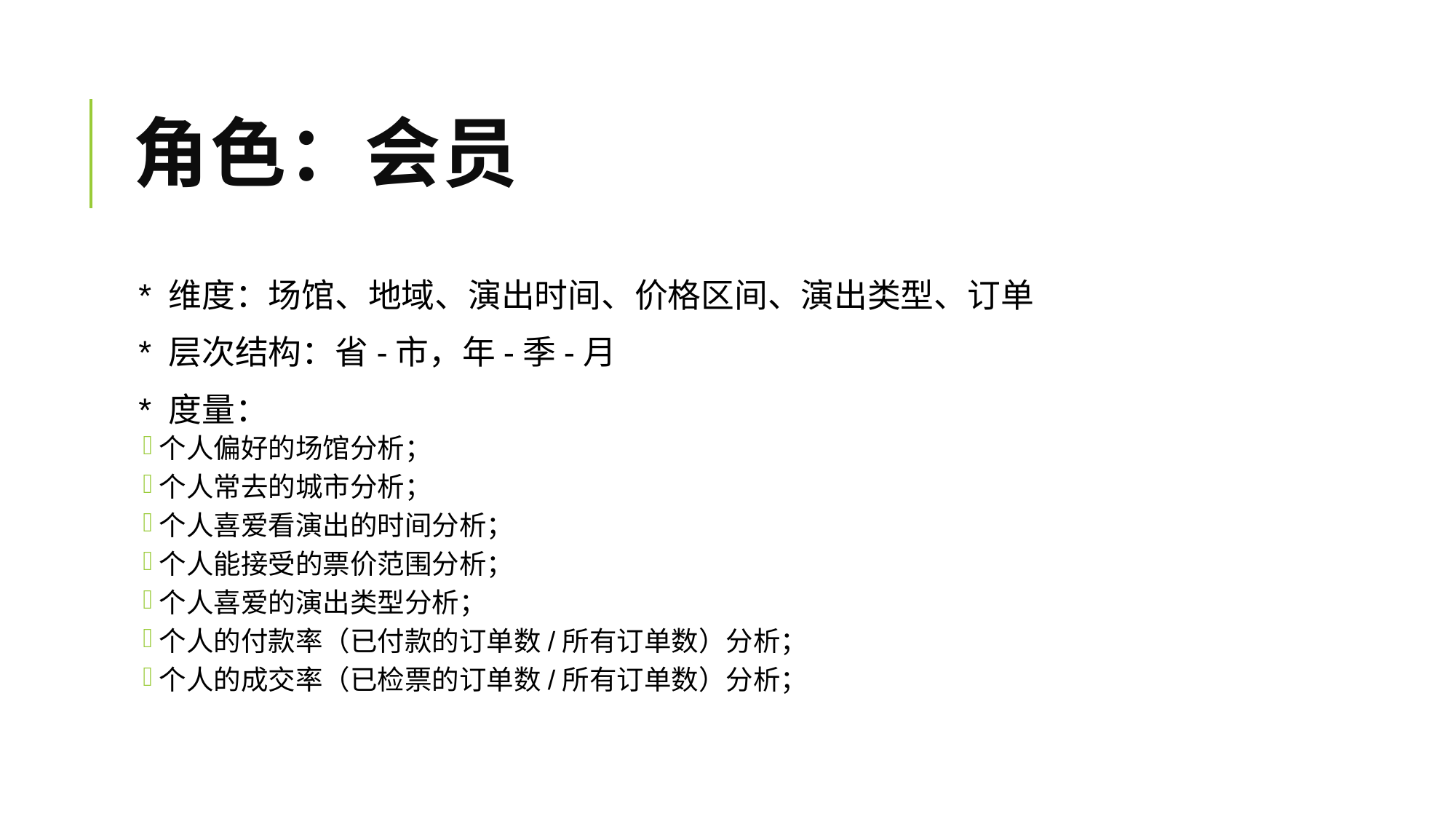

# 角色：会员
* 维度：场馆、地域、演出时间、价格区间、演出类型、订单
* 层次结构：省-市，年-季-月
* 度量：
个人偏好的场馆分析；
个人常去的城市分析；
个人喜爱看演出的时间分析；
个人能接受的票价范围分析；
个人喜爱的演出类型分析；
个人的付款率（已付款的订单数/所有订单数）分析；
个人的成交率（已检票的订单数/所有订单数）分析；